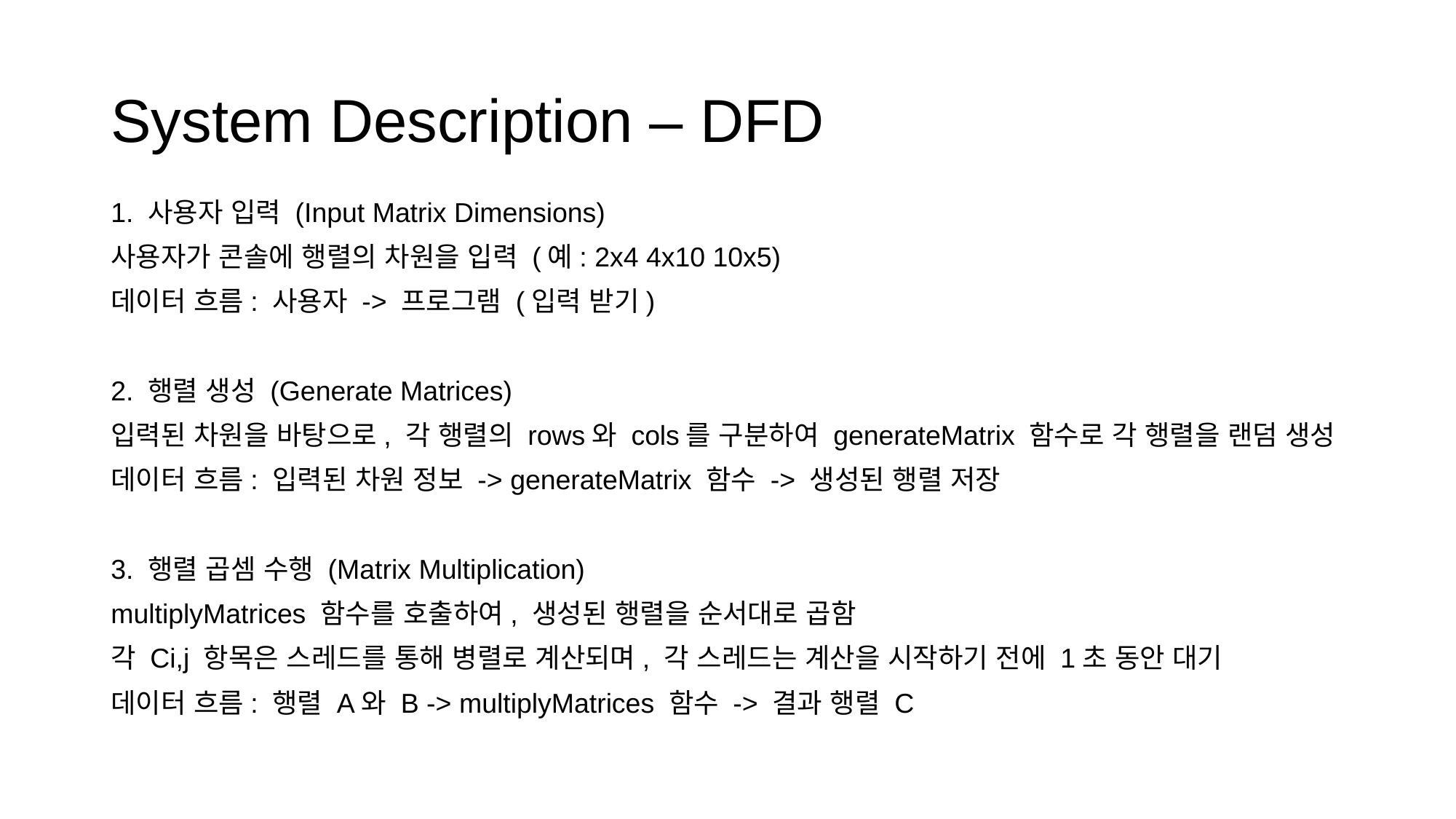

# System Description – DFD
1. 사용자 입력 (Input Matrix Dimensions)
사용자가 콘솔에 행렬의 차원을 입력 (예: 2x4 4x10 10x5)
데이터 흐름: 사용자 -> 프로그램 (입력 받기)

2. 행렬 생성 (Generate Matrices)
입력된 차원을 바탕으로, 각 행렬의 rows와 cols를 구분하여 generateMatrix 함수로 각 행렬을 랜덤 생성
데이터 흐름: 입력된 차원 정보 -> generateMatrix 함수 -> 생성된 행렬 저장

3. 행렬 곱셈 수행 (Matrix Multiplication)
multiplyMatrices 함수를 호출하여, 생성된 행렬을 순서대로 곱함
각 Ci,j 항목은 스레드를 통해 병렬로 계산되며, 각 스레드는 계산을 시작하기 전에 1초 동안 대기
데이터 흐름: 행렬 A와 B -> multiplyMatrices 함수 -> 결과 행렬 C